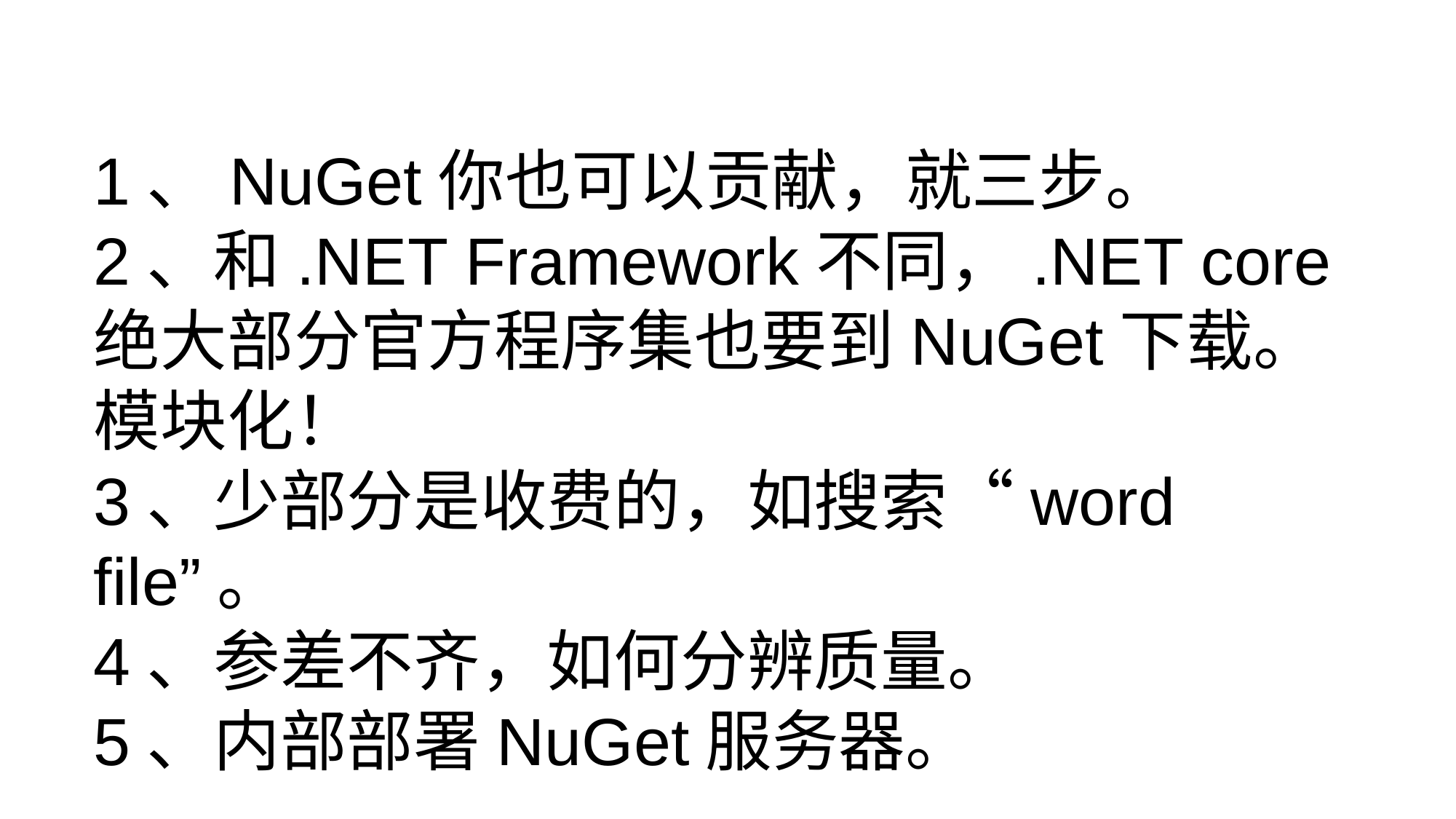

1、NuGet你也可以贡献，就三步。
2、和.NET Framework不同，.NET core绝大部分官方程序集也要到NuGet下载。模块化！
3、少部分是收费的，如搜索“word file”。
4、参差不齐，如何分辨质量。
5、内部部署NuGet服务器。